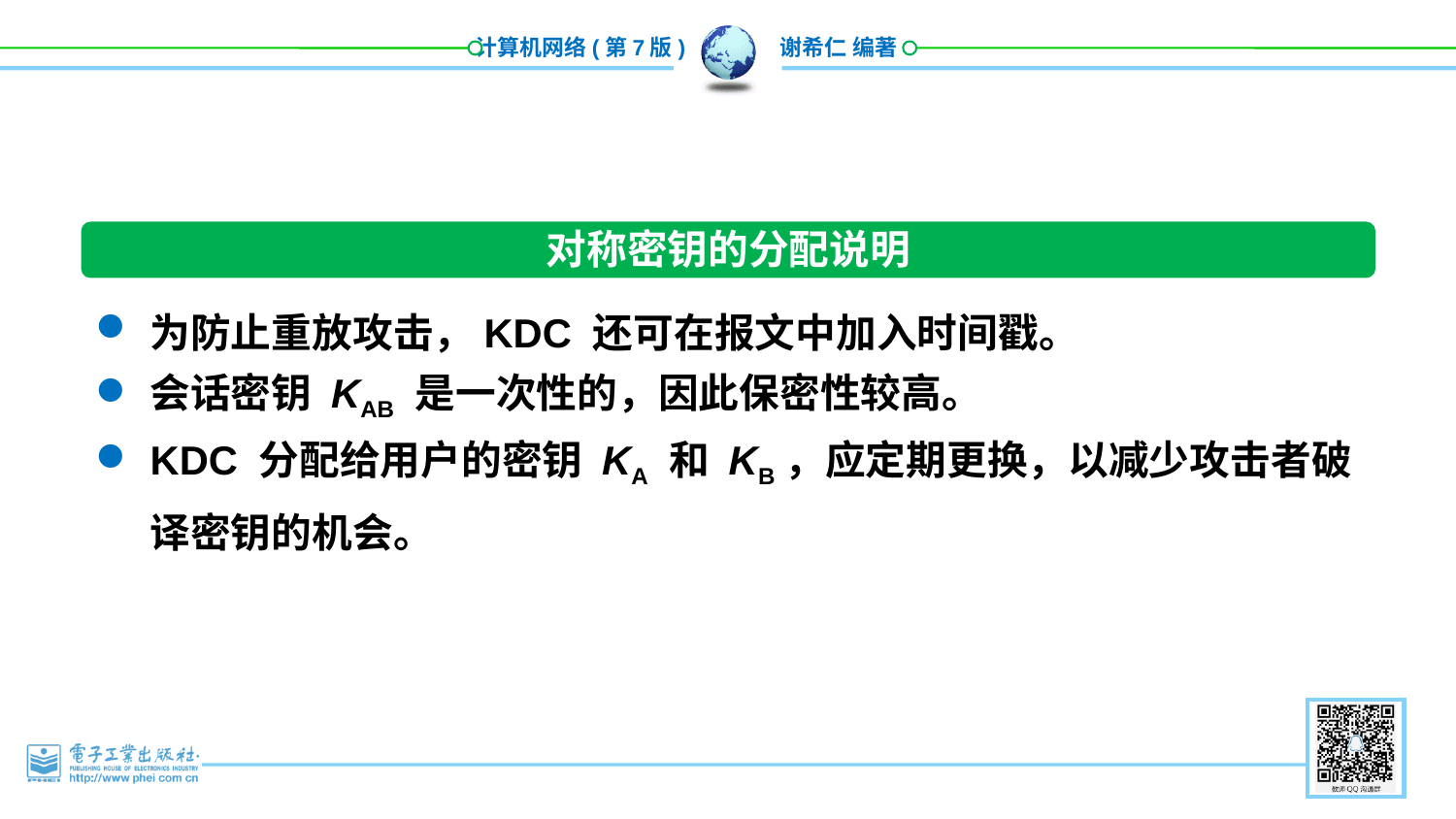

对称密钥的分配说明

为防止重放攻击，KDC 还可在报文中加入时间戳。
会话密钥 KAB 是一次性的，因此保密性较高。
KDC 分配给用户的密钥 KA 和 KB，应定期更换，以减少攻击者破译密钥的机会。